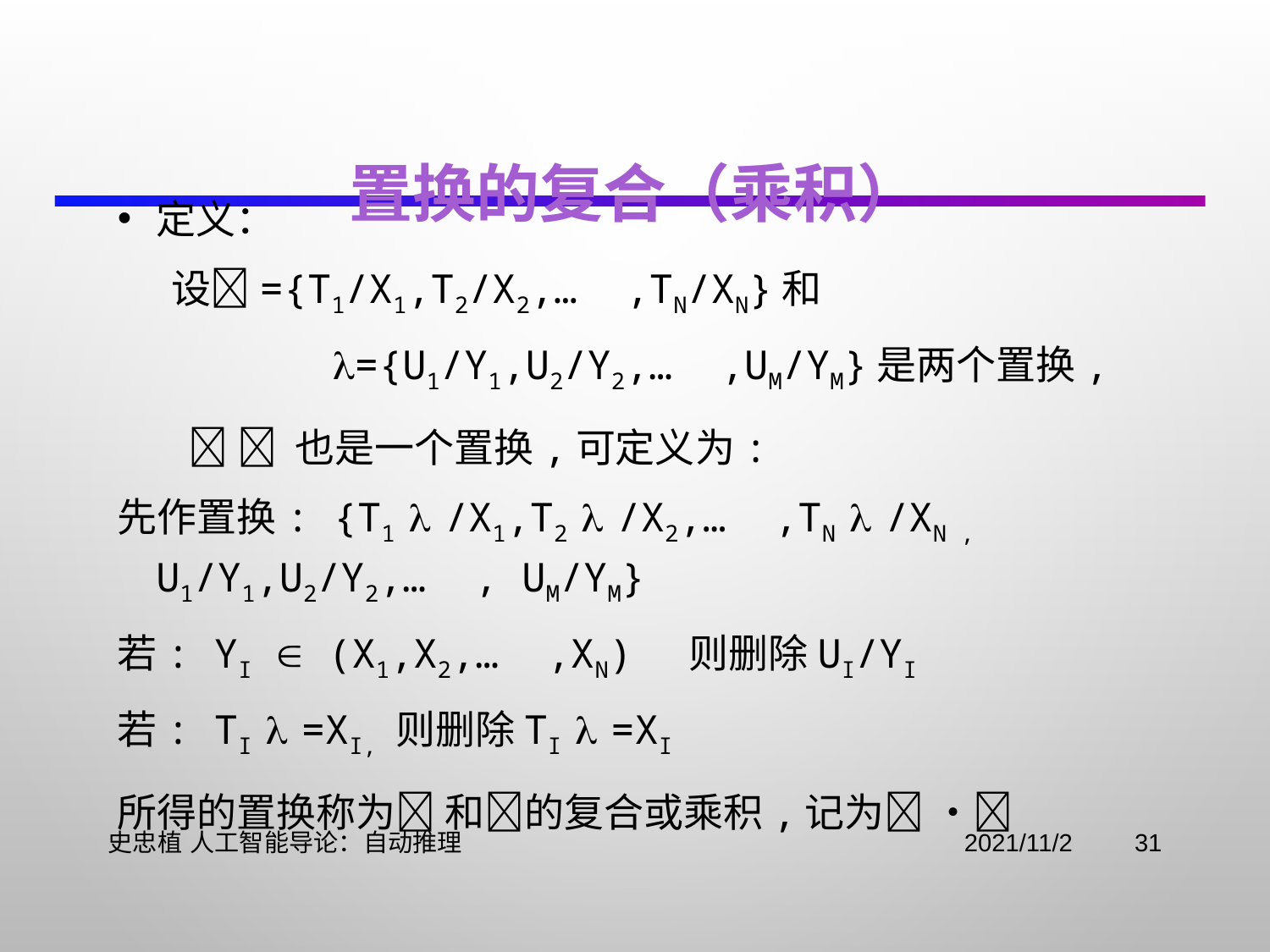

# 置换的复合（乘积）
定义：
     设θ={t1/x1,t2/x2,…  ,tn/xn}和
         λ={u1/y1,u2/y2,…  ,um/ym}是两个置换,
        θ λ 也是一个置换,可定义为:
先作置换: {t1 λ /x1,t2 λ /x2,…  ,tn λ /xn , u1/y1,u2/y2,…  , um/ym}
若: yi ∈ (x1,x2,…  ,xn)  则删除ui/yi
若: ti λ =xi, 则删除ti λ =xi
所得的置换称为θ 和λ的复合或乘积,记为θ •λ
史忠植 人工智能导论：自动推理
2021/11/2
31